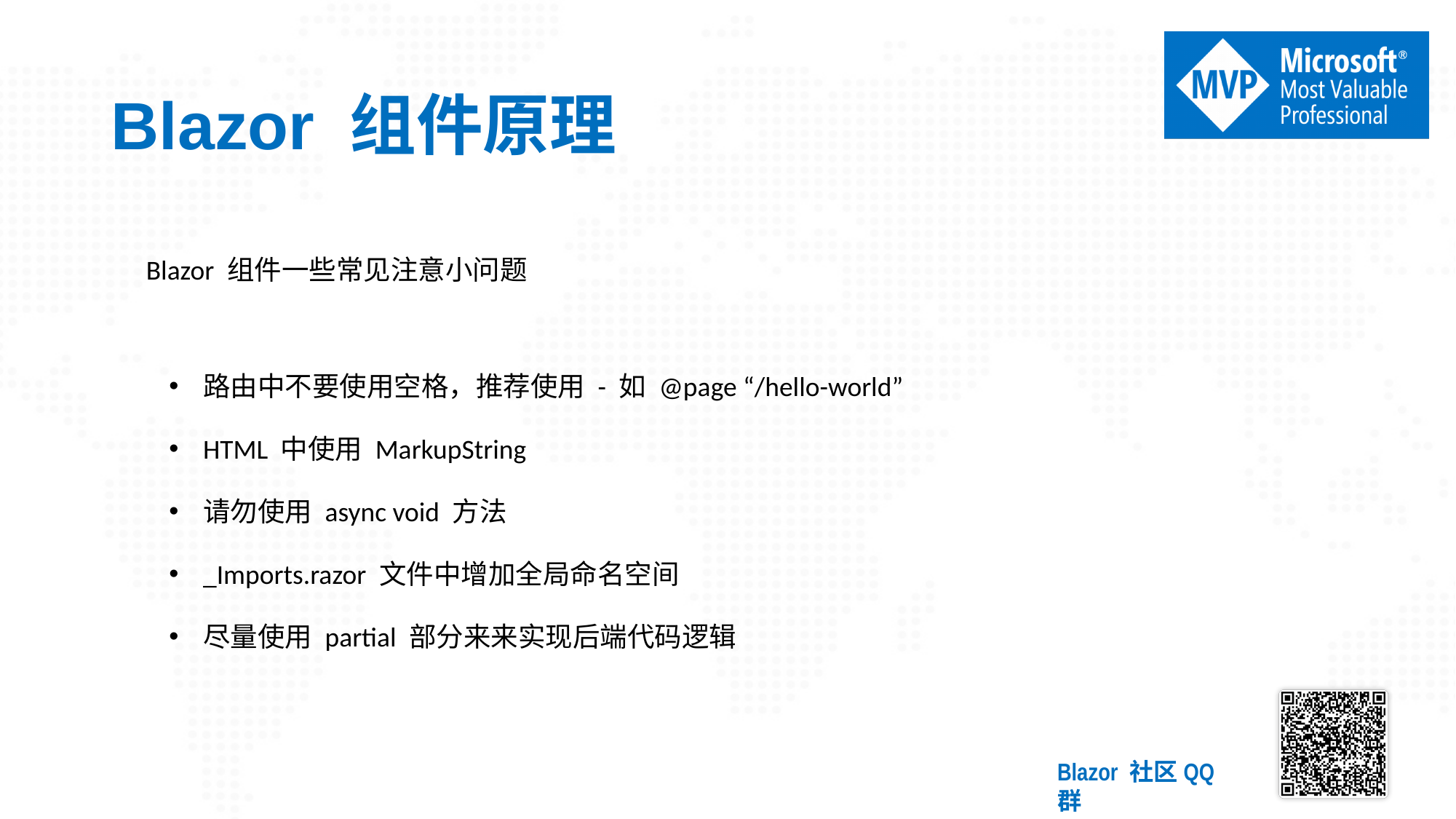

# Blazor 组件原理
Blazor 组件一些常见注意小问题
路由中不要使用空格，推荐使用 - 如 @page “/hello-world”
HTML 中使用 MarkupString
请勿使用 async void 方法
_Imports.razor 文件中增加全局命名空间
尽量使用 partial 部分来来实现后端代码逻辑